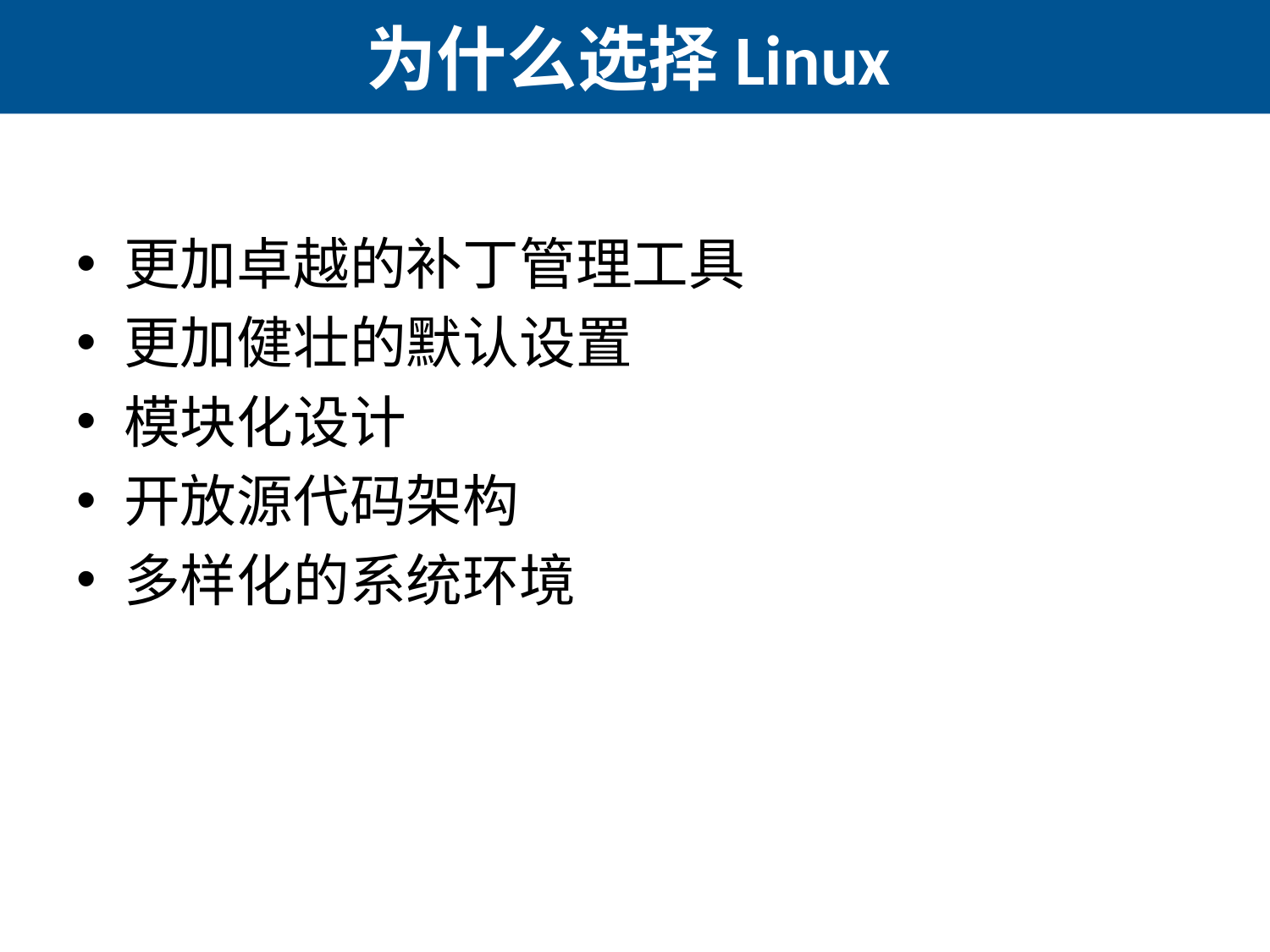

# 为什么选择Linux
更加卓越的补丁管理工具
更加健壮的默认设置
模块化设计
开放源代码架构
多样化的系统环境